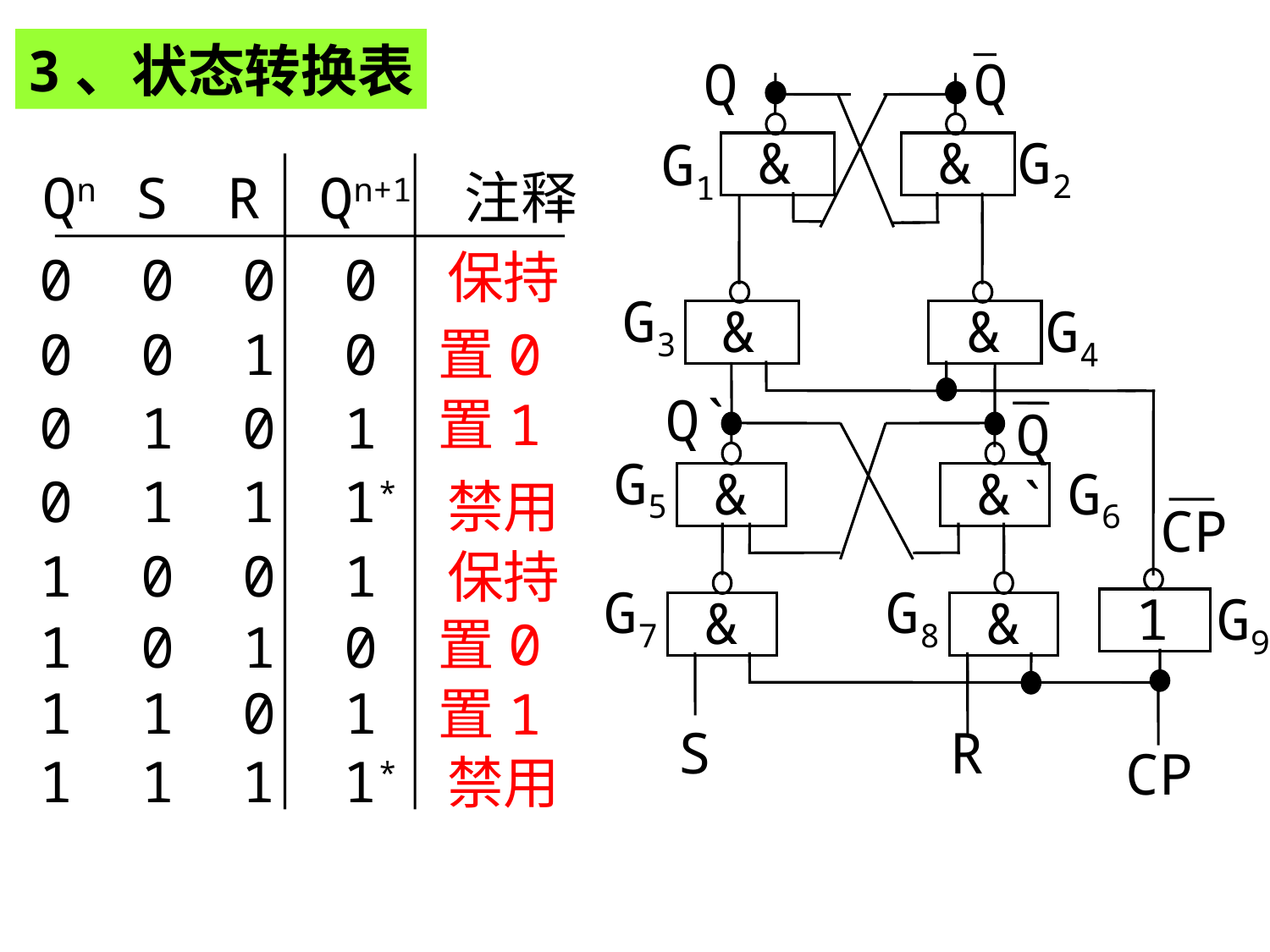

3、状态转换表
Q
Q

&
&
G2
G1

G3

&
&
G4

Q`
Q`

G5

&
&
G6

G7
G8

&
&

S
R
CP

CP

1
G9

Qn  S   R   Qn+1  注释

保持
0  0  0  0
0  0  1  0
置0
置1
0  1  0  1
0  1  1  1*
禁用
1  0  0  1
保持
置0
1  0  1  0
1  1  0  1
置1
1  1  1  1*
禁用
31